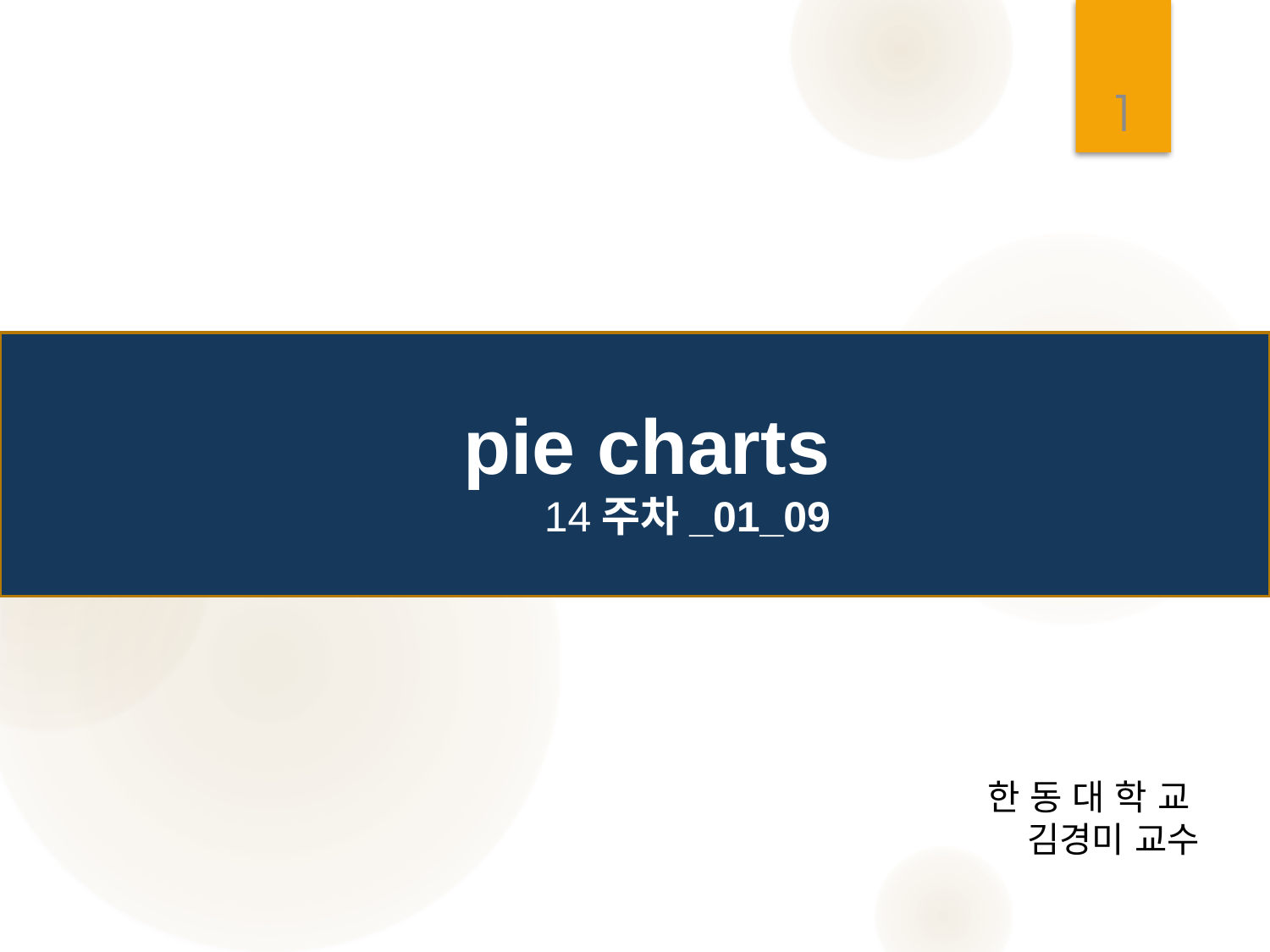

1

# pie charts 14주차_01_09
한 동 대 학 교
김경미 교수